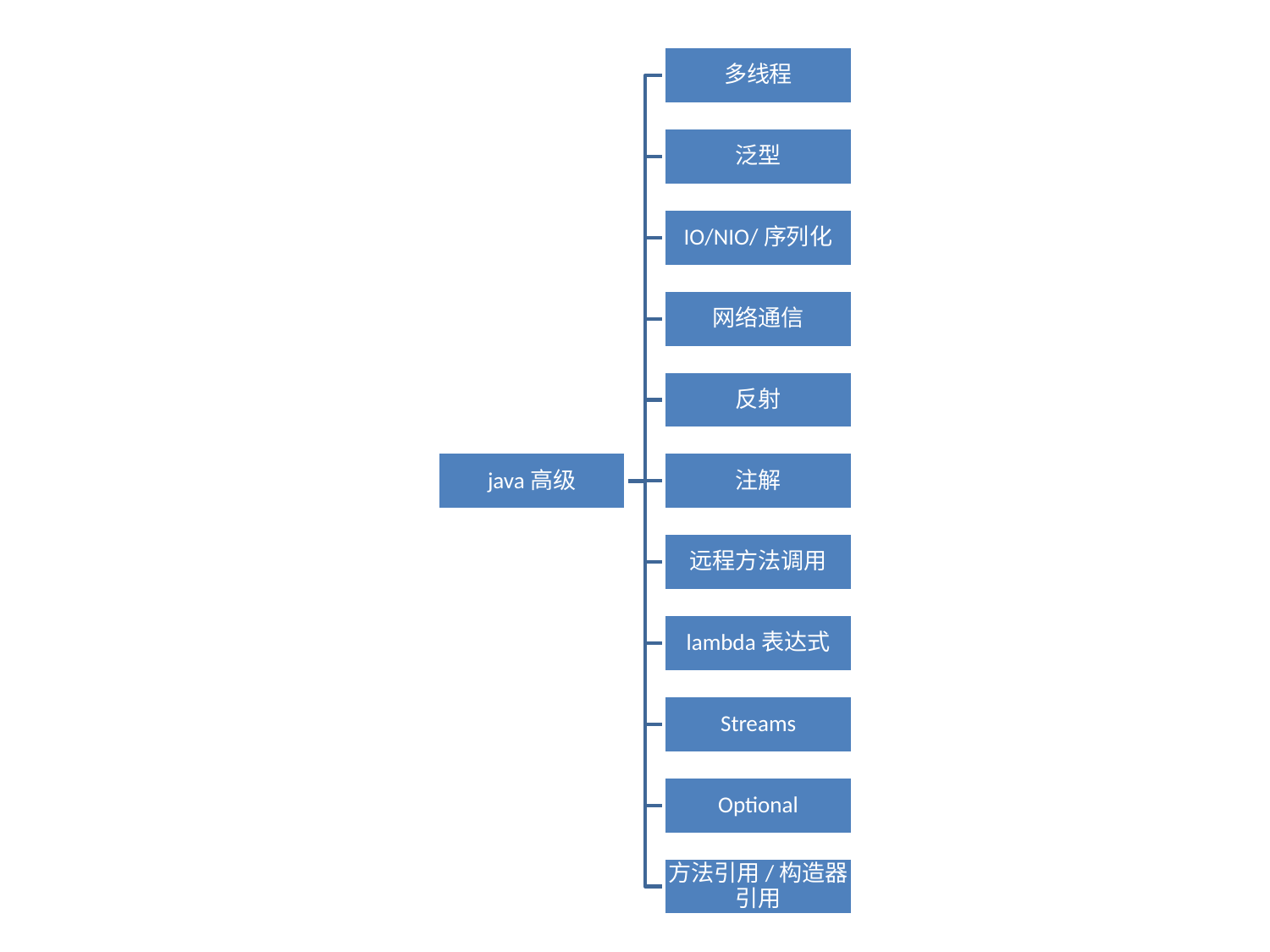

java高级
多线程
泛型
IO/NIO/序列化
网络通信
反射
注解
远程方法调用
lambda表达式
Streams
Optional
方法引用/构造器引用